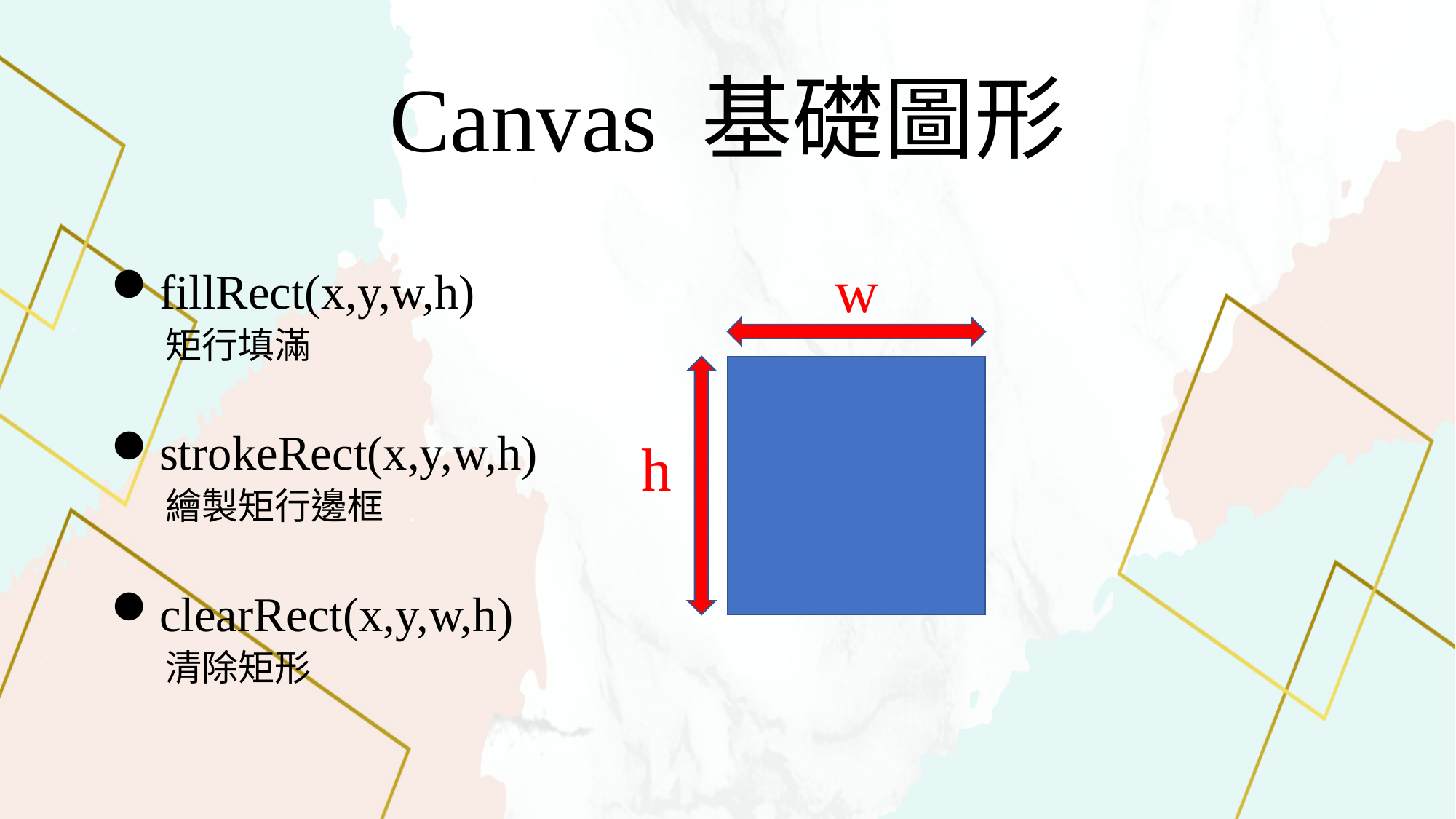

# Canvas 基礎圖形
fillRect(x,y,w,h)
矩行填滿

strokeRect(x,y,w,h)
繪製矩行邊框

clearRect(x,y,w,h)
清除矩形
w

h